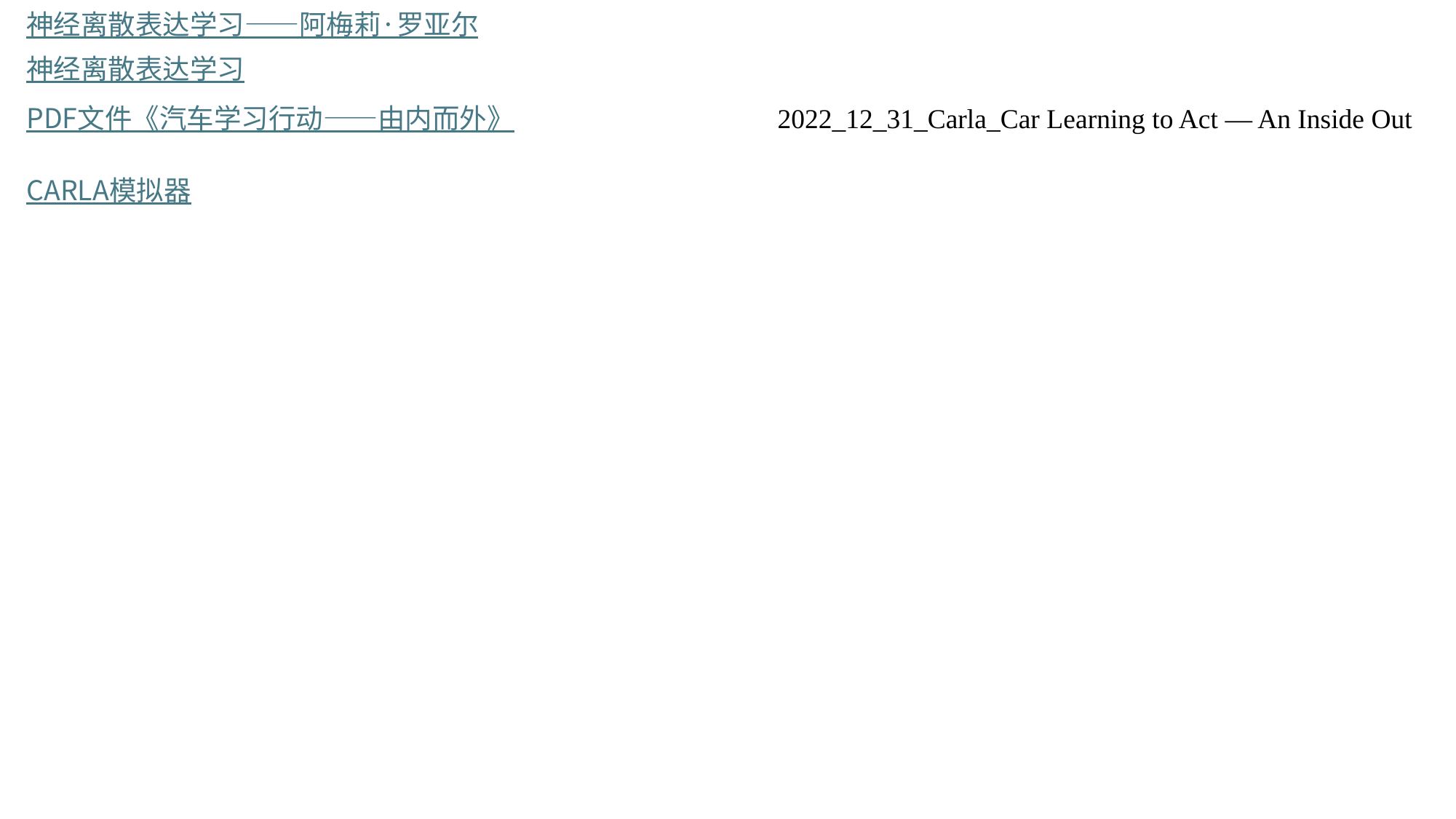

神经离散表达学习——阿梅莉·罗亚尔
神经离散表达学习
PDF文件《汽车学习行动——由内而外》
2022_12_31_Carla_Car Learning to Act — An Inside Out
CARLA模拟器